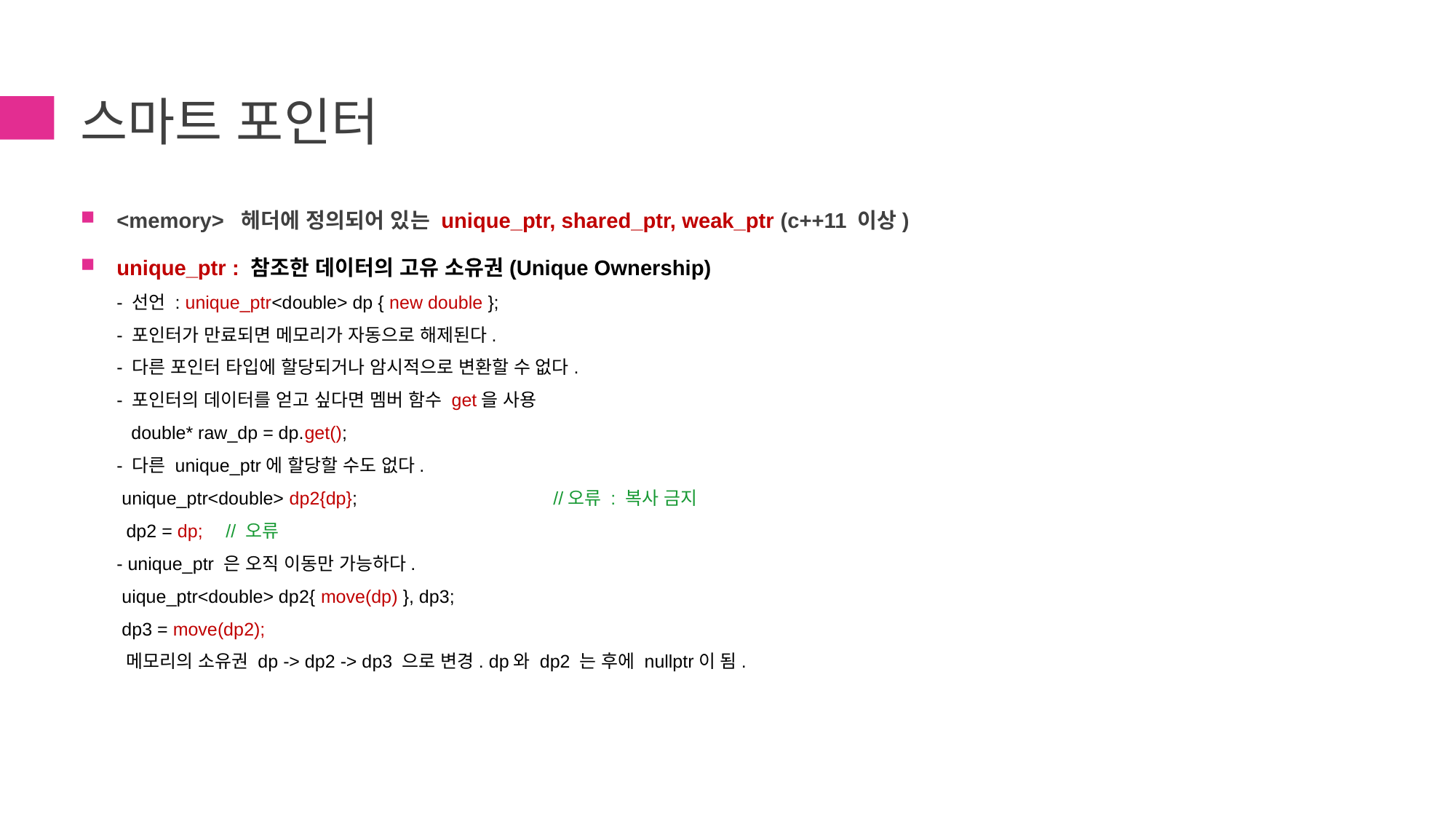

# 스마트 포인터
<memory>  헤더에 정의되어 있는 unique_ptr, shared_ptr, weak_ptr (c++11 이상)
unique_ptr : 참조한 데이터의 고유 소유권(Unique Ownership)
- 선언 : unique_ptr<double> dp { new double };
- 포인터가 만료되면 메모리가 자동으로 해제된다.
- 다른 포인터 타입에 할당되거나 암시적으로 변환할 수 없다.
- 포인터의 데이터를 얻고 싶다면 멤버 함수 get을 사용
  double* raw_dp = dp.get();
- 다른 unique_ptr에 할당할 수도 없다.
 unique_ptr<double> dp2{dp};		//오류 : 복사 금지
 dp2 = dp;	// 오류
- unique_ptr 은 오직 이동만 가능하다.
 uique_ptr<double> dp2{ move(dp) }, dp3;
 dp3 = move(dp2);
 메모리의 소유권 dp -> dp2 -> dp3 으로 변경. dp와 dp2 는 후에 nullptr이 됨.